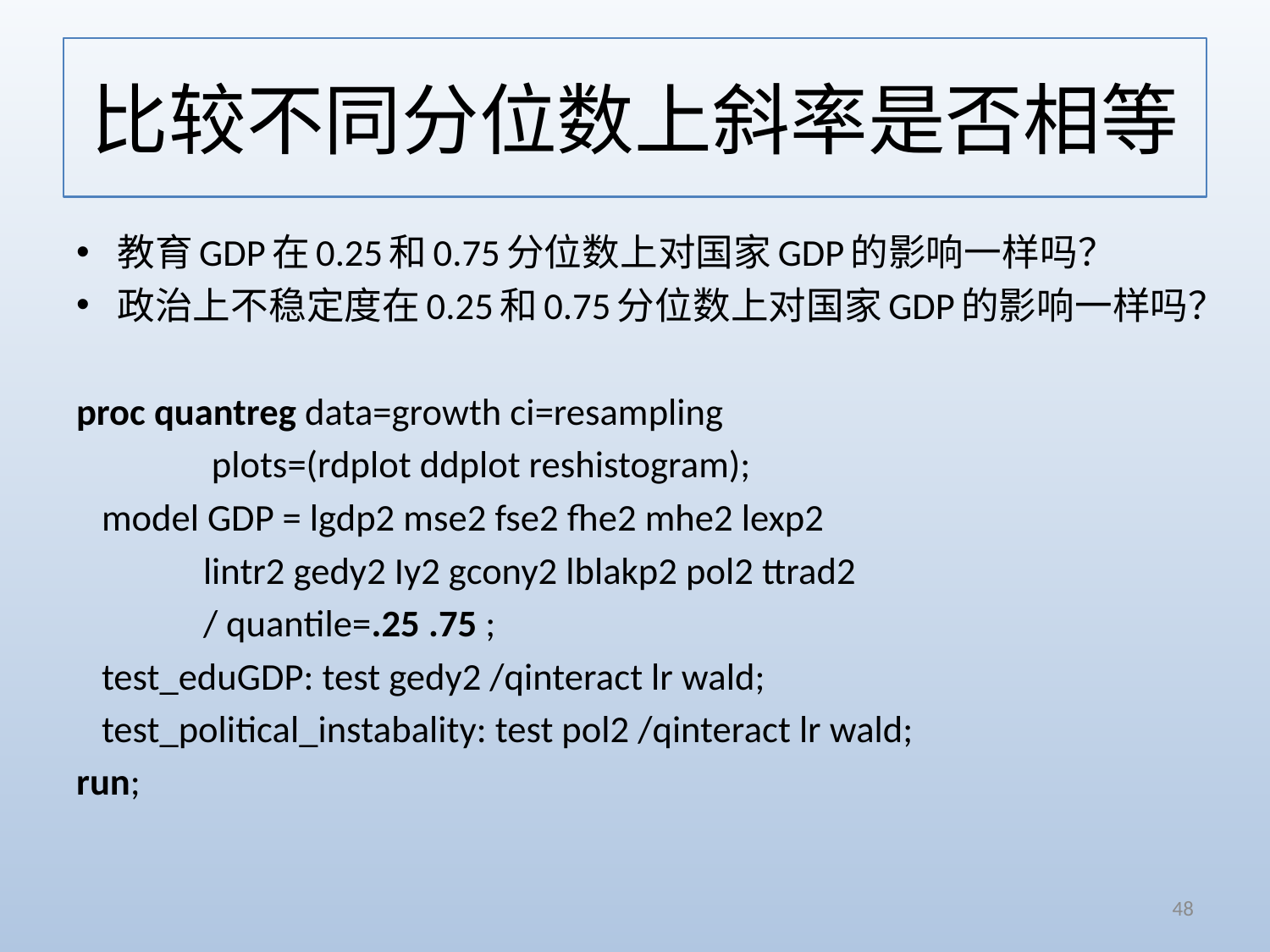

# 比较不同分位数上斜率是否相等
教育GDP在0.25和0.75分位数上对国家GDP的影响一样吗？
政治上不稳定度在0.25和0.75分位数上对国家GDP的影响一样吗？

proc quantreg data=growth ci=resampling
                plots=(rdplot ddplot reshistogram);
   model GDP = lgdp2 mse2 fse2 fhe2 mhe2 lexp2
               lintr2 gedy2 Iy2 gcony2 lblakp2 pol2 ttrad2
               / quantile=.25 .75 ;
   test_eduGDP: test gedy2 /qinteract lr wald;
   test_political_instabality: test pol2 /qinteract lr wald;
run;

48